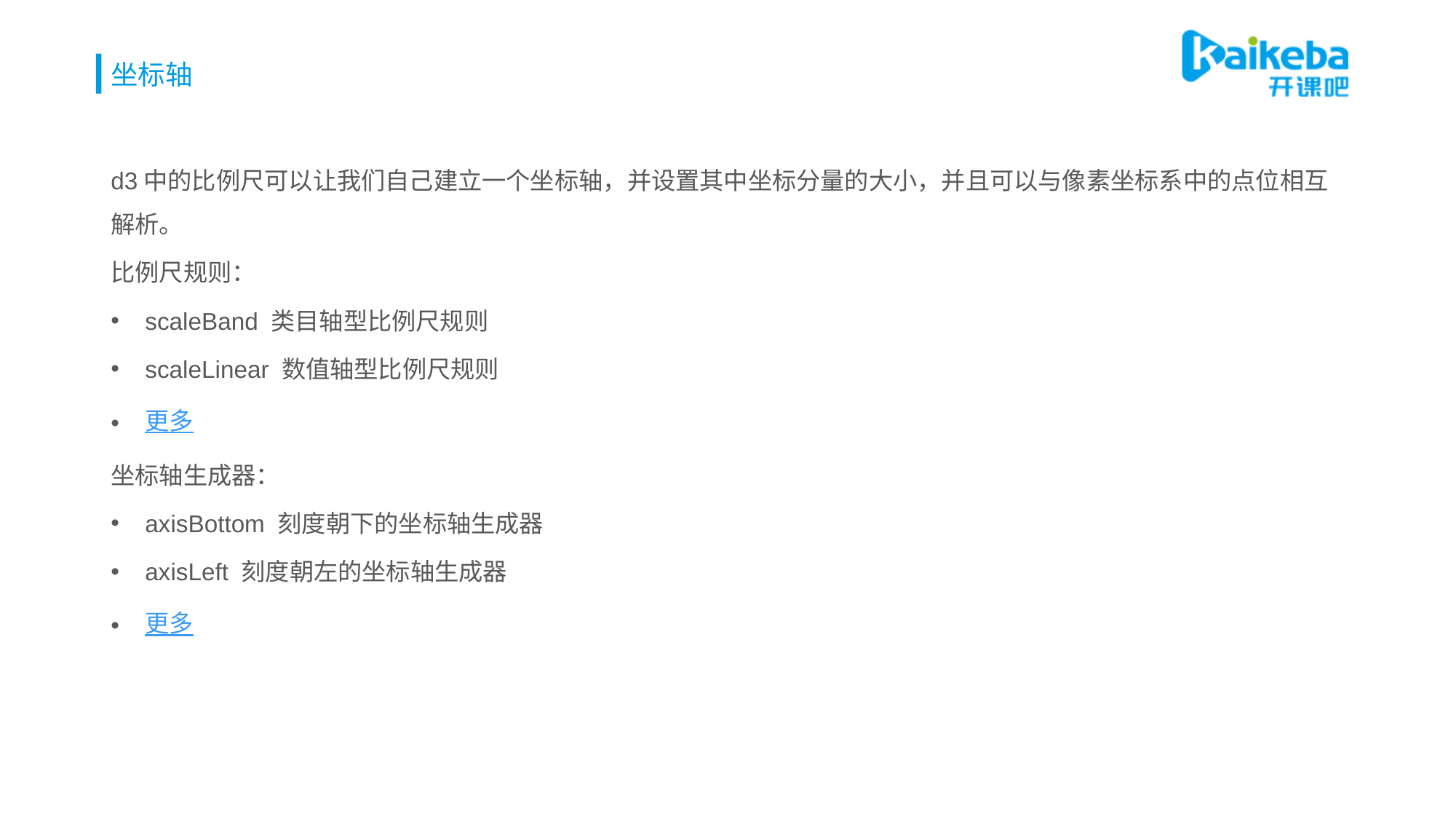

# 坐标轴
d3中的比例尺可以让我们自己建立一个坐标轴，并设置其中坐标分量的大小，并且可以与像素坐标系中的点位相互解析。
比例尺规则：
scaleBand 类目轴型比例尺规则
scaleLinear 数值轴型比例尺规则
更多
坐标轴生成器：
axisBottom 刻度朝下的坐标轴生成器
axisLeft 刻度朝左的坐标轴生成器
更多